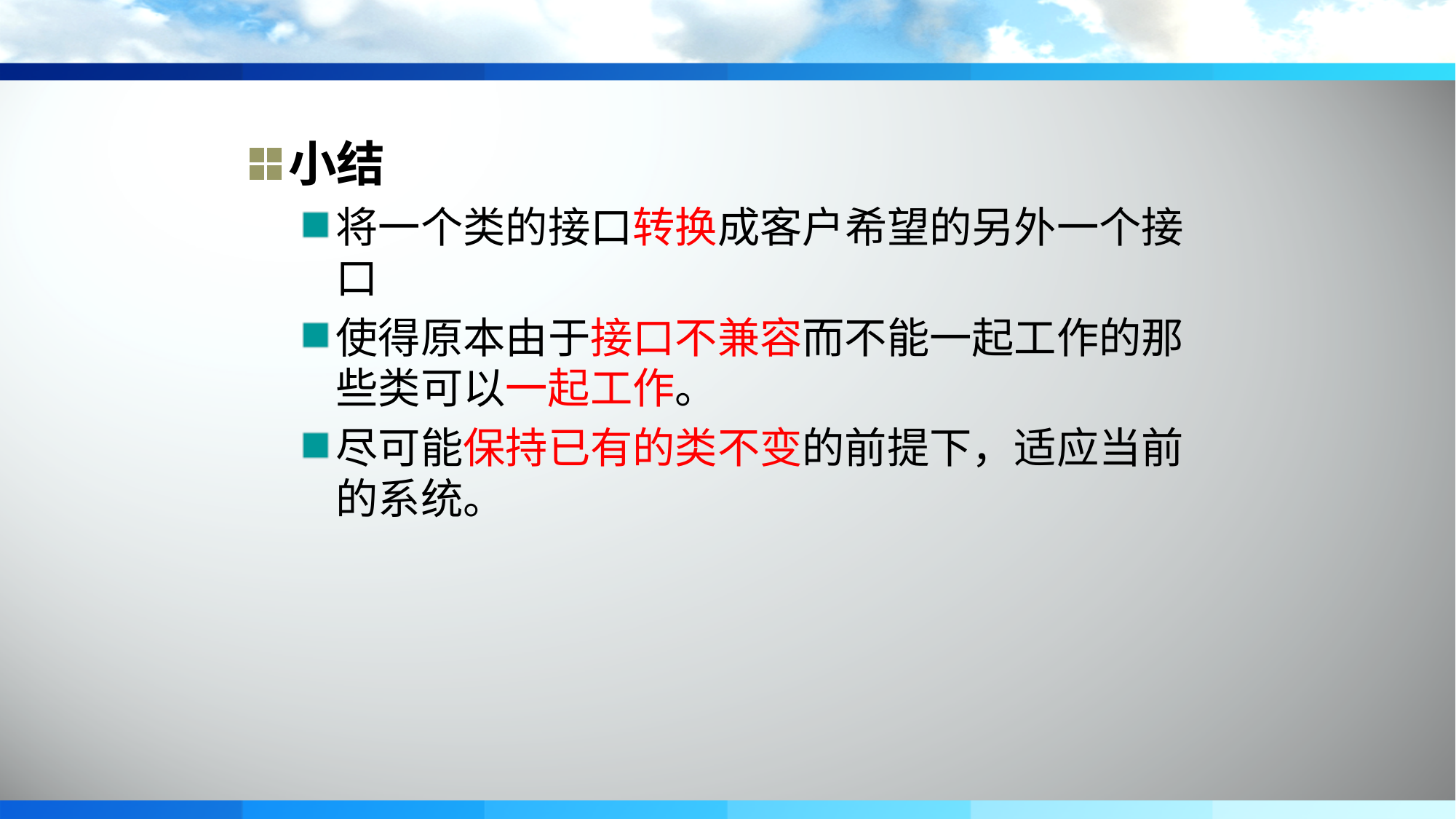

小结
将一个类的接口转换成客户希望的另外一个接口
使得原本由于接口不兼容而不能一起工作的那些类可以一起工作。
尽可能保持已有的类不变的前提下，适应当前的系统。